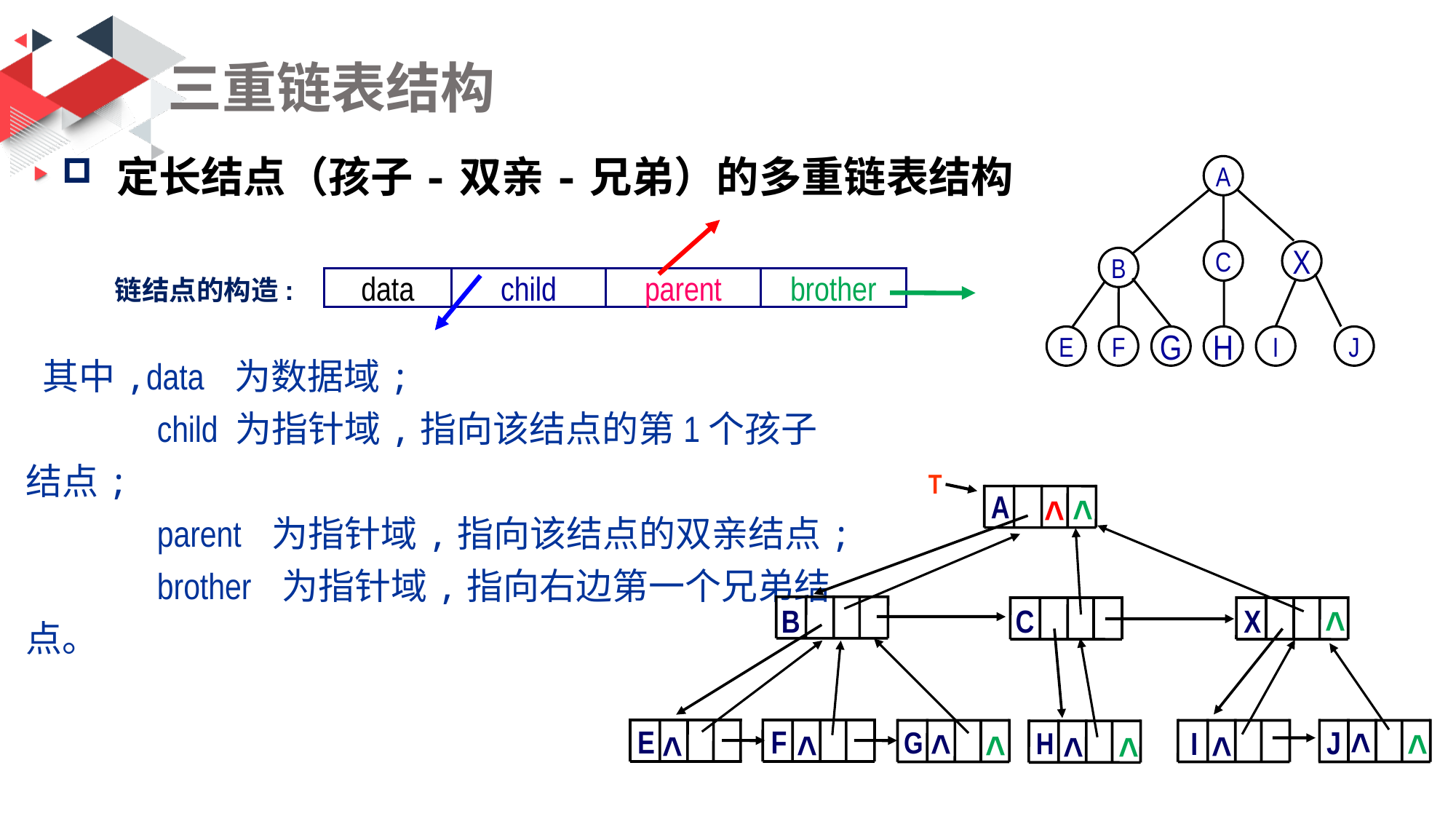

# 三重链表结构
定长结点（孩子-双亲-兄弟）的多重链表结构
A

C
X
B

E
F
G
H
I
J

链结点的构造:
data
child
parent
brother

 其中,data 为数据域;
      child 为指针域,指向该结点的第1个孩子结点;
      parent 为指针域,指向该结点的双亲结点;
      brother 为指针域,指向右边第一个兄弟结点。
T
A

^
^

^

C
X
B

^
E
F
^
^
J
G
^
^
I

H
^

^

^
^